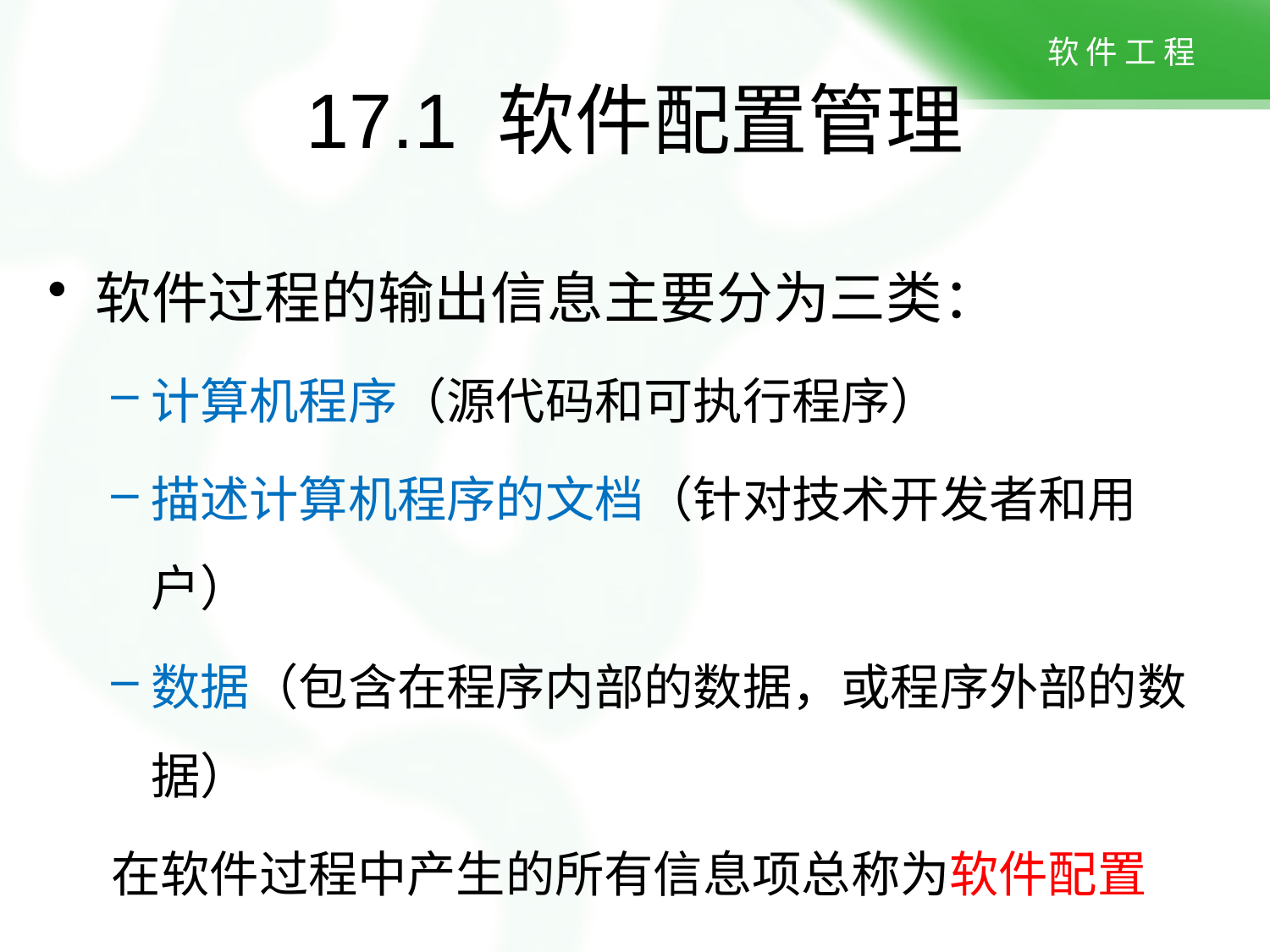

# 17.1 软件配置管理
软件过程的输出信息主要分为三类：
计算机程序（源代码和可执行程序）
描述计算机程序的文档（针对技术开发者和用户）
数据（包含在程序内部的数据，或程序外部的数据）
在软件过程中产生的所有信息项总称为软件配置